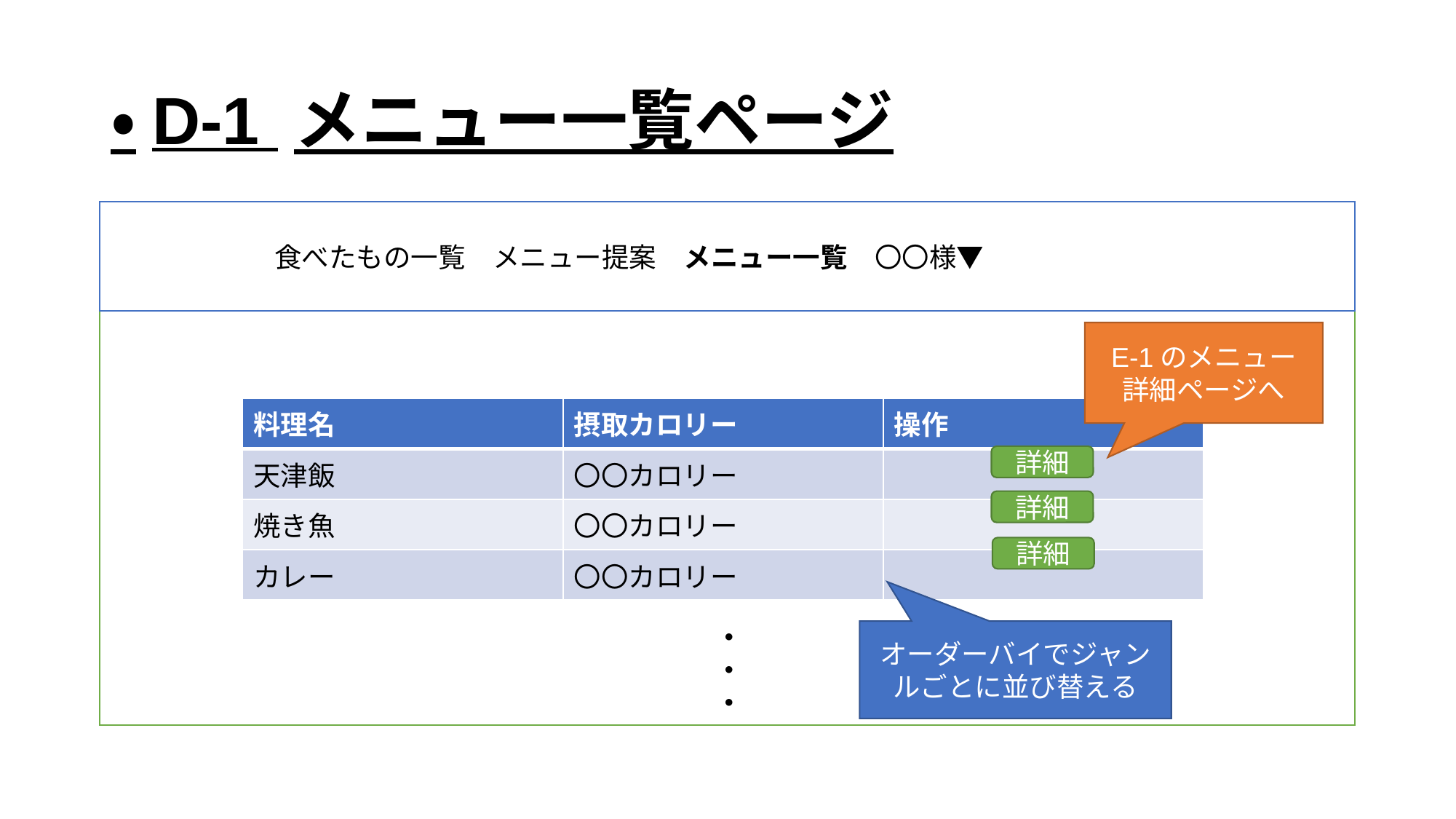

# ・D-1 メニュー一覧ページ

　　　　　　食べたもの一覧　メニュー提案　メニュー一覧　〇〇様▼
E-1のメニュー
詳細ページへ
| 料理名 | 摂取カロリー | 操作 |
| --- | --- | --- |
| 天津飯 | 〇〇カロリー |  |
| 焼き魚 | 〇〇カロリー |  |
| カレー | 〇〇カロリー |  |
詳細
詳細
詳細
・
・
・
オーダーバイでジャンルごとに並び替える